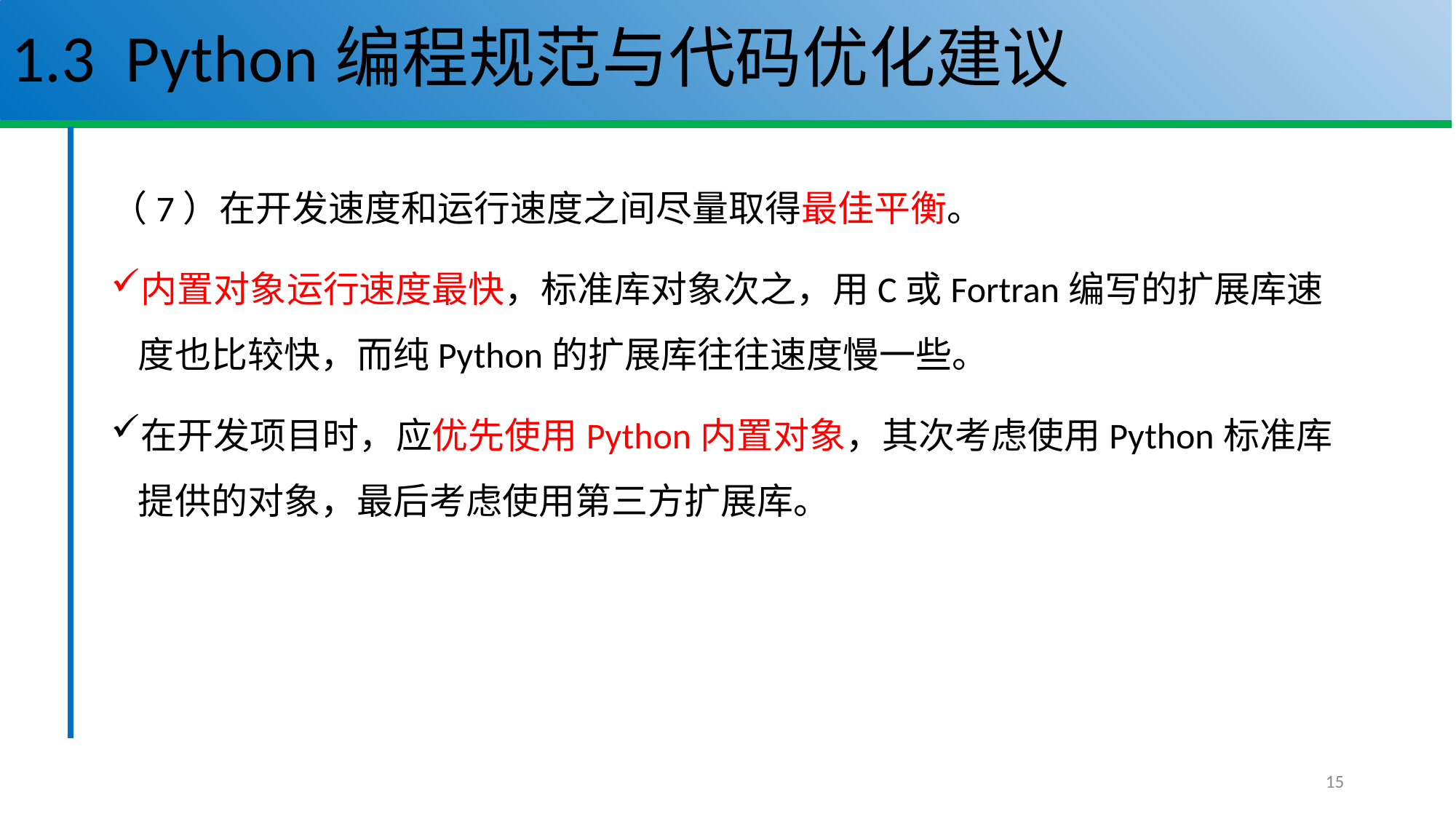

# 1.3  Python编程规范与代码优化建议
（7）在开发速度和运行速度之间尽量取得最佳平衡。
内置对象运行速度最快，标准库对象次之，用C或Fortran编写的扩展库速度也比较快，而纯Python的扩展库往往速度慢一些。
在开发项目时，应优先使用Python内置对象，其次考虑使用Python标准库提供的对象，最后考虑使用第三方扩展库。
15